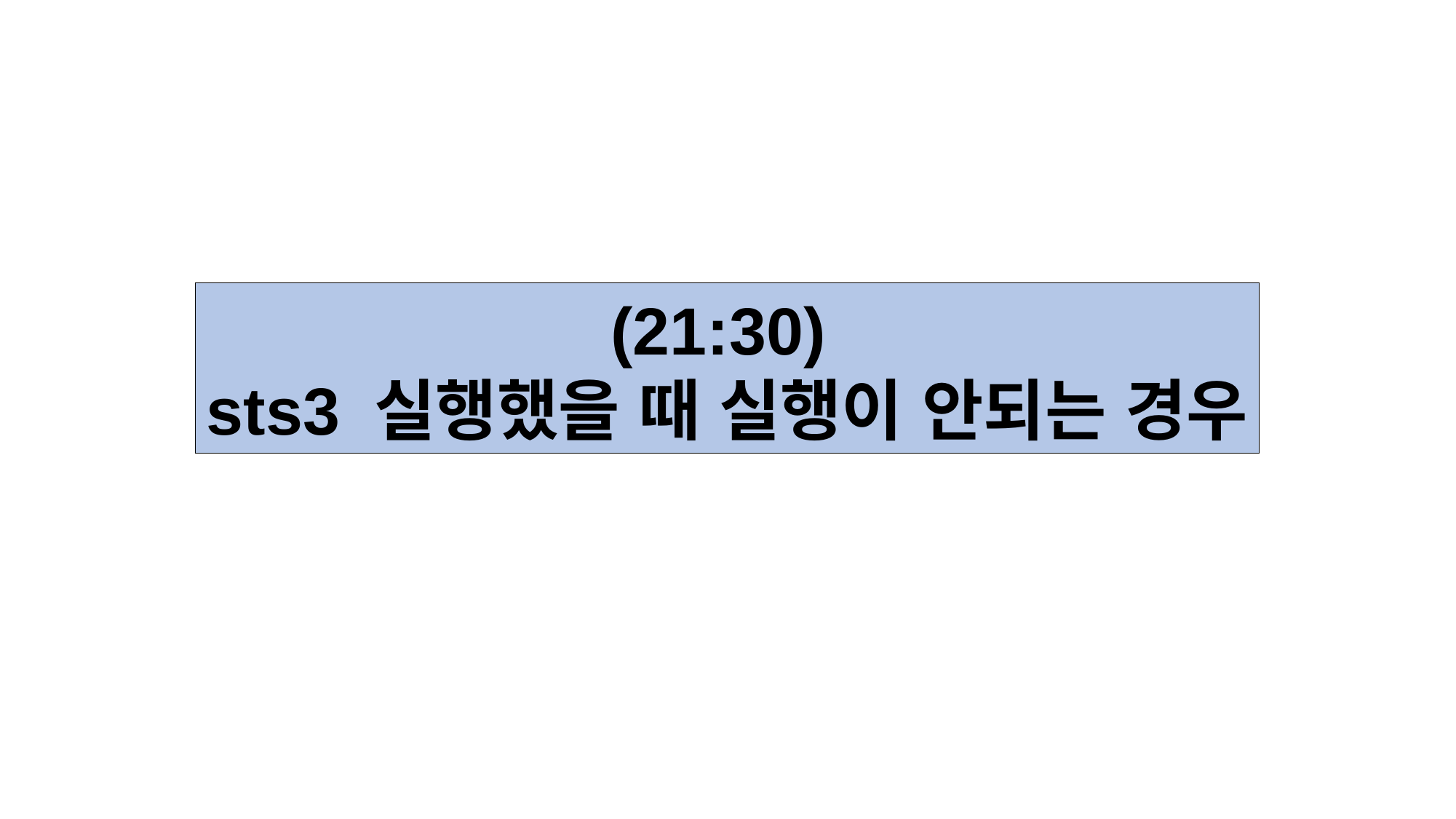

(21:30)
sts3 실행했을 때 실행이 안되는 경우